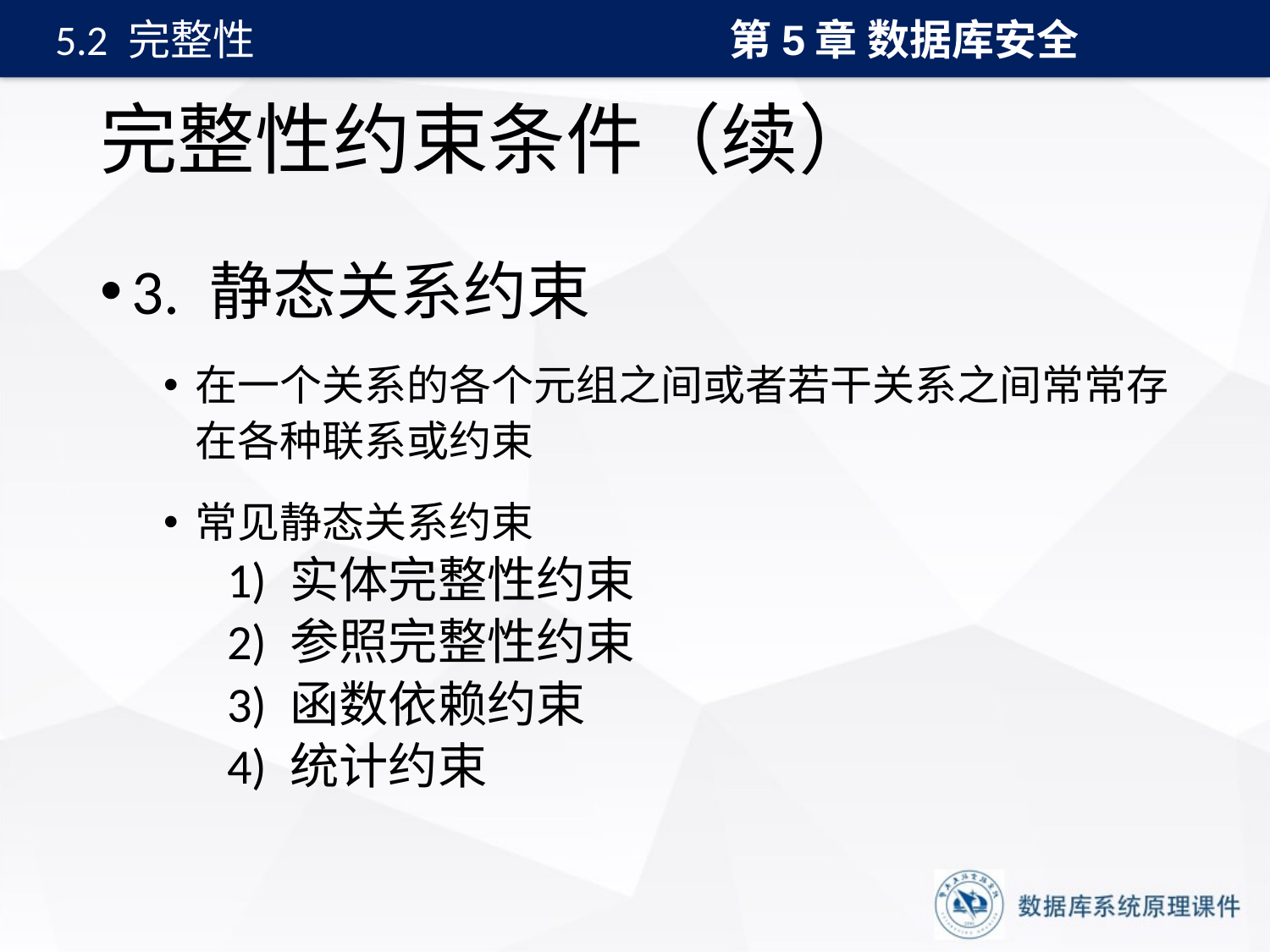

第5章 数据库安全
5.2 完整性
# 完整性约束条件（续）
3. 静态关系约束
在一个关系的各个元组之间或者若干关系之间常常存在各种联系或约束
常见静态关系约束
1) 实体完整性约束
2) 参照完整性约束
3) 函数依赖约束
4) 统计约束